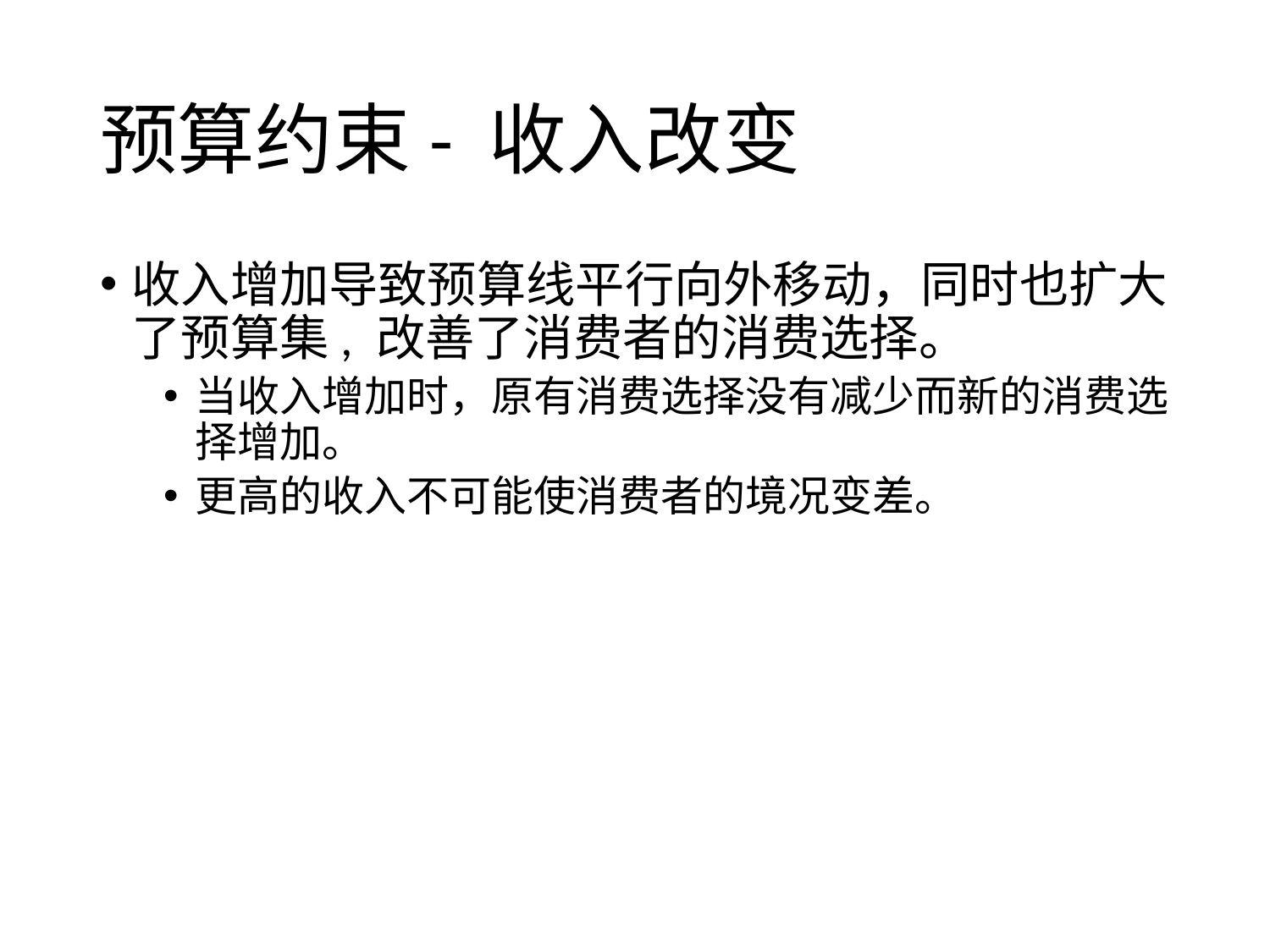

# 预算约束- 收入改变
收入增加导致预算线平行向外移动，同时也扩大了预算集, 改善了消费者的消费选择。
当收入增加时，原有消费选择没有减少而新的消费选择增加。
更高的收入不可能使消费者的境况变差。